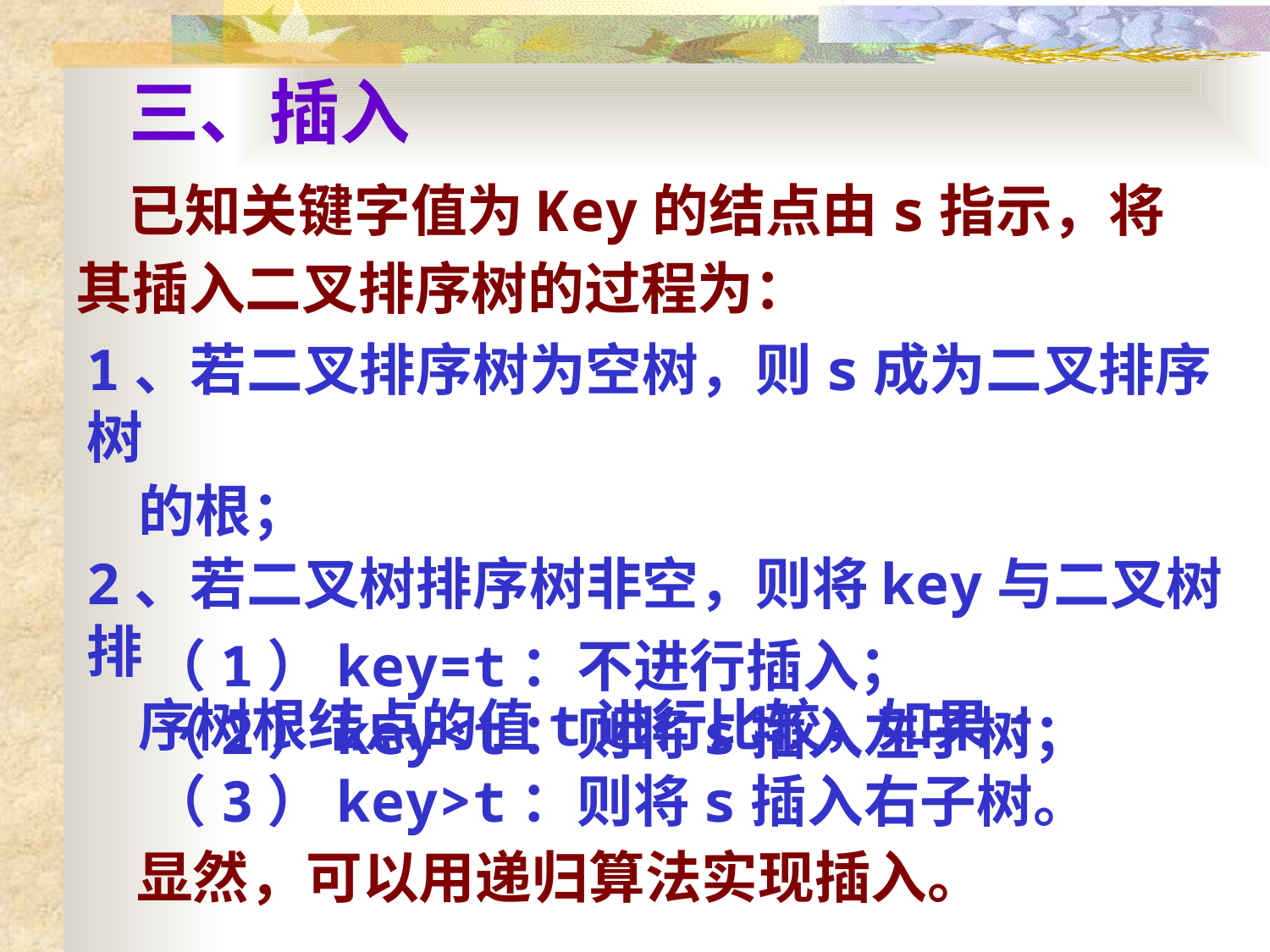

# 三、插入
   已知关键字值为Key的结点由s指示，将其插入二叉排序树的过程为：
1、若二叉排序树为空树，则s成为二叉排序树
   的根；
2、若二叉树排序树非空，则将key与二叉树排
   序树根结点的值t进行比较，如果:
（1）key=t：不进行插入；
（2）key<t：则将s插入左子树；
（3）key>t：则将s插入右子树。
 显然，可以用递归算法实现插入。